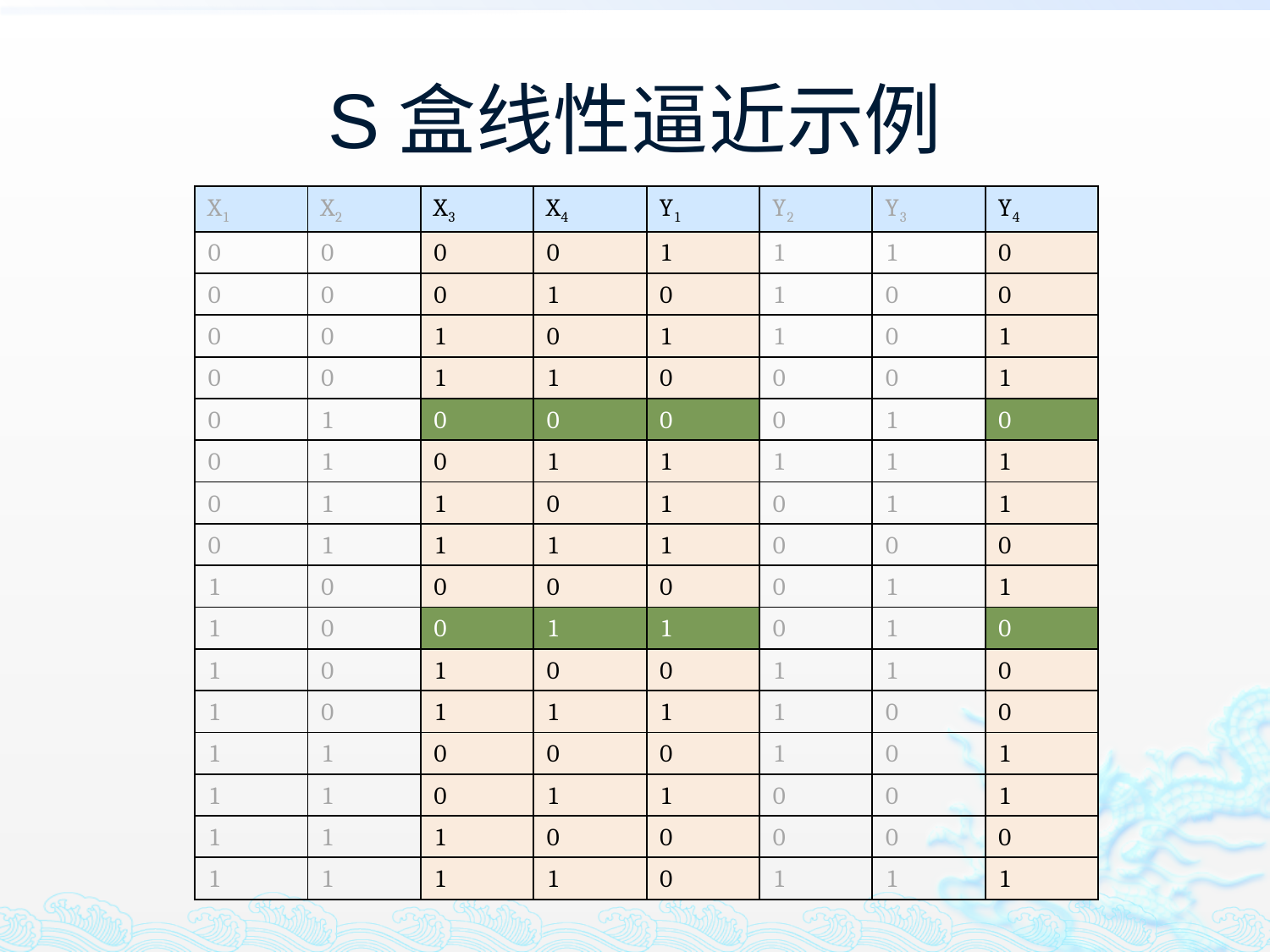

# S盒线性逼近示例
| X1 | X2 | X3 | X4 | Y1 | Y2 | Y3 | Y4 |
| --- | --- | --- | --- | --- | --- | --- | --- |
| 0 | 0 | 0 | 0 | 1 | 1 | 1 | 0 |
| 0 | 0 | 0 | 1 | 0 | 1 | 0 | 0 |
| 0 | 0 | 1 | 0 | 1 | 1 | 0 | 1 |
| 0 | 0 | 1 | 1 | 0 | 0 | 0 | 1 |
| 0 | 1 | 0 | 0 | 0 | 0 | 1 | 0 |
| 0 | 1 | 0 | 1 | 1 | 1 | 1 | 1 |
| 0 | 1 | 1 | 0 | 1 | 0 | 1 | 1 |
| 0 | 1 | 1 | 1 | 1 | 0 | 0 | 0 |
| 1 | 0 | 0 | 0 | 0 | 0 | 1 | 1 |
| 1 | 0 | 0 | 1 | 1 | 0 | 1 | 0 |
| 1 | 0 | 1 | 0 | 0 | 1 | 1 | 0 |
| 1 | 0 | 1 | 1 | 1 | 1 | 0 | 0 |
| 1 | 1 | 0 | 0 | 0 | 1 | 0 | 1 |
| 1 | 1 | 0 | 1 | 1 | 0 | 0 | 1 |
| 1 | 1 | 1 | 0 | 0 | 0 | 0 | 0 |
| 1 | 1 | 1 | 1 | 0 | 1 | 1 | 1 |